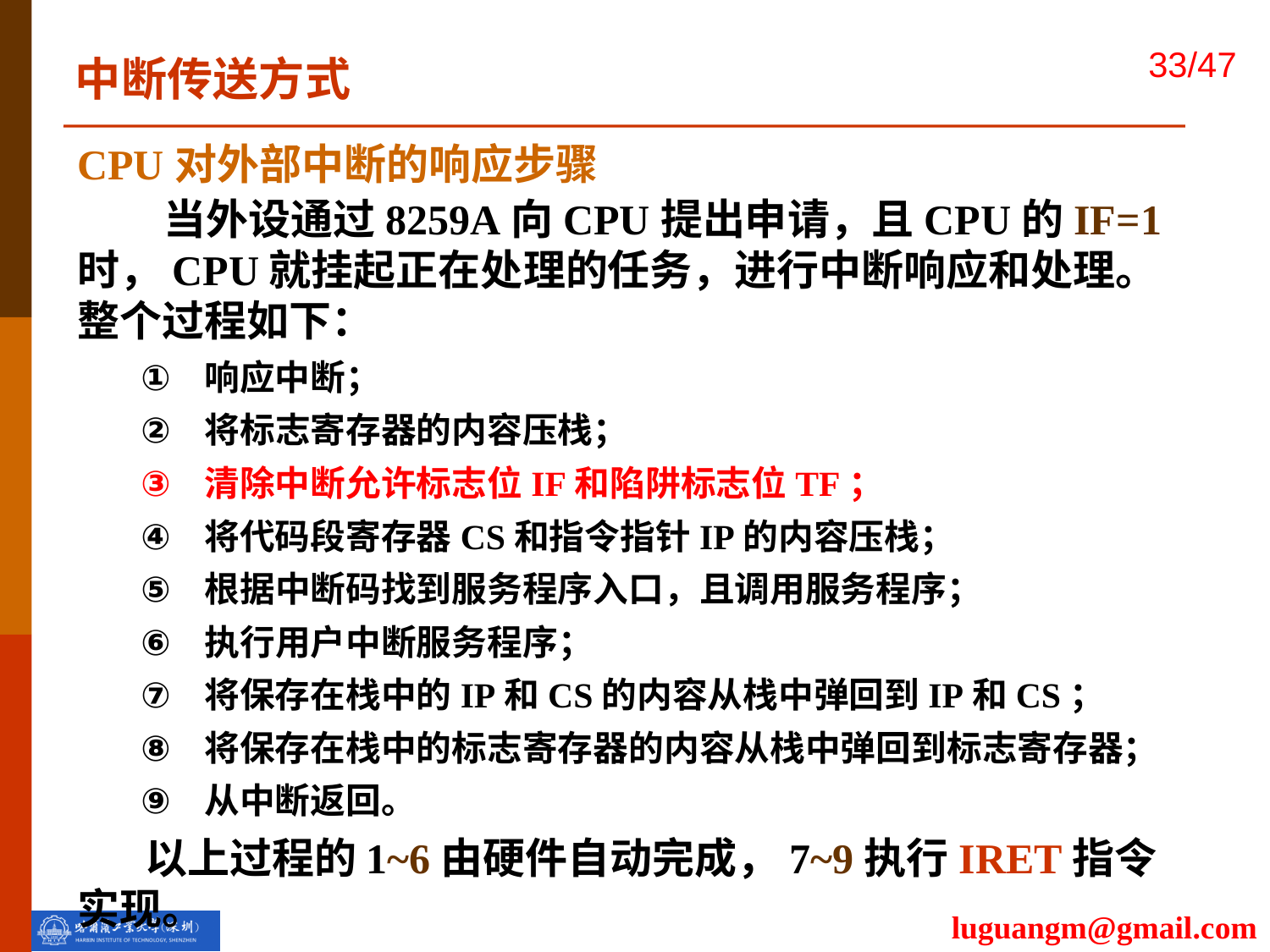

中断传送方式
CPU对外部中断的响应步骤
        当外设通过8259A向CPU提出申请，且CPU的IF=1时，CPU就挂起正在处理的任务，进行中断响应和处理。整个过程如下：
响应中断；
将标志寄存器的内容压栈；
清除中断允许标志位IF和陷阱标志位TF；
将代码段寄存器CS和指令指针IP的内容压栈；
根据中断码找到服务程序入口，且调用服务程序；
执行用户中断服务程序；
将保存在栈中的IP和CS的内容从栈中弹回到IP和CS；
将保存在栈中的标志寄存器的内容从栈中弹回到标志寄存器；
从中断返回。
      以上过程的1~6由硬件自动完成，7~9执行IRET指令实现。